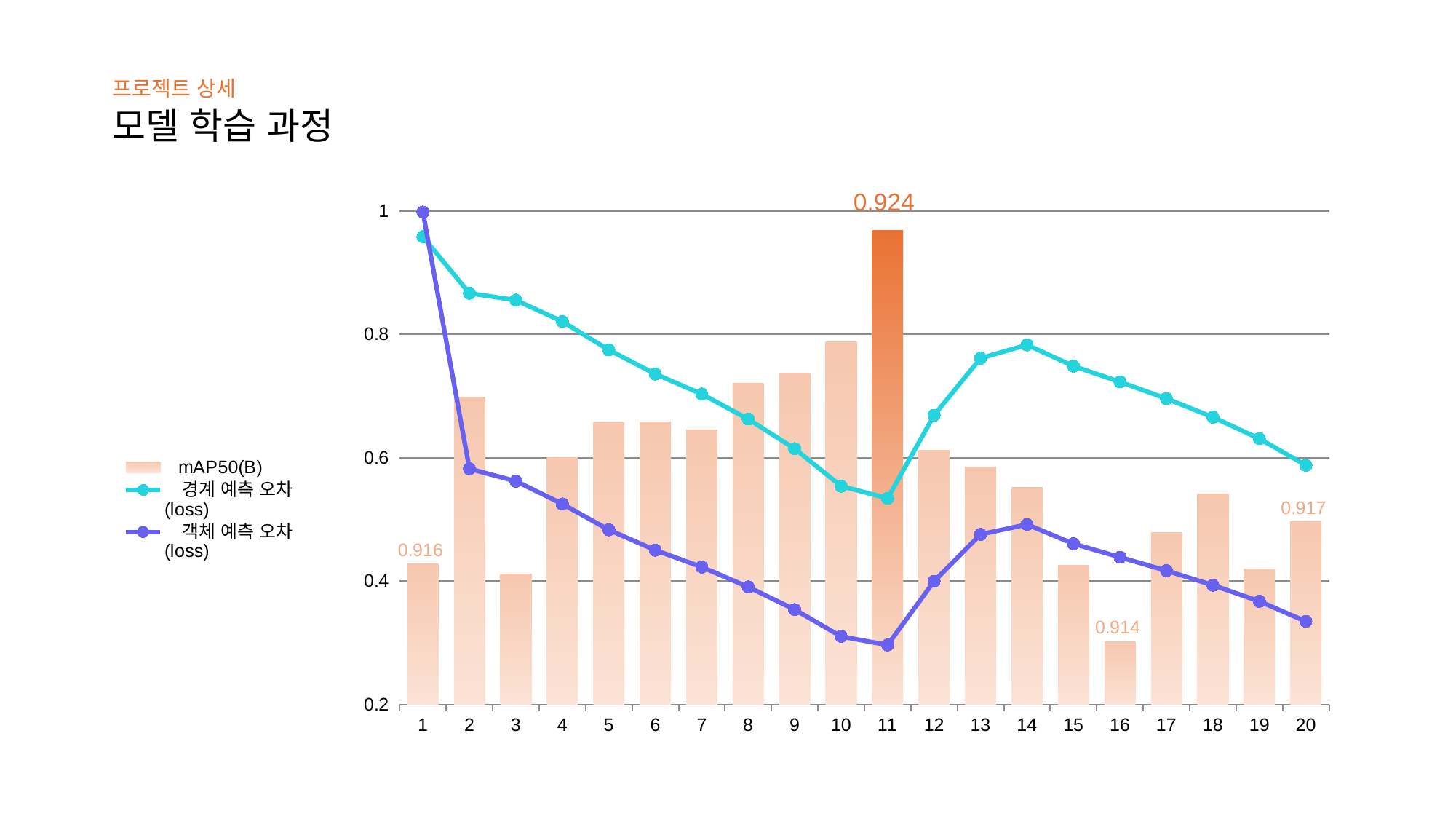

프로젝트 상세
모델 학습 과정

### Chart

| Category |    mAP50(B) |    경계 예측 오차 (loss) |    객체 예측 오차 (loss) |
|---|---|---|---|
| 1 | 0.91627 | 0.95802 | 0.99792 |
| 2 | 0.92016 | 0.86633 | 0.58192 |
| 3 | 0.91604 | 0.85525 | 0.56186 |
| 4 | 0.91876 | 0.82062 | 0.52492 |
| 5 | 0.91957 | 0.77467 | 0.48311 |
| 6 | 0.91958 | 0.73555 | 0.44998 |
| 7 | 0.91939 | 0.70307 | 0.42275 |
| 8 | 0.92049 | 0.66256 | 0.39052 |
| 9 | 0.92072 | 0.61458 | 0.35391 |
| 10 | 0.92145 | 0.55378 | 0.31032 |
| 11 | 0.92405 | 0.53414 | 0.29651 |
| 12 | 0.91893 | 0.66877 | 0.39965 |
| 13 | 0.91854 | 0.7611 | 0.47561 |
| 14 | 0.91805 | 0.7827 | 0.49175 |
| 15 | 0.91624 | 0.74831 | 0.46047 |
| 16 | 0.91447 | 0.72278 | 0.43868 |
| 17 | 0.91701 | 0.69574 | 0.41686 |
| 18 | 0.9179 | 0.66566 | 0.39338 |
| 19 | 0.91616 | 0.63083 | 0.36728 |
| 20 | 0.91726 | 0.5877 | 0.33476 |